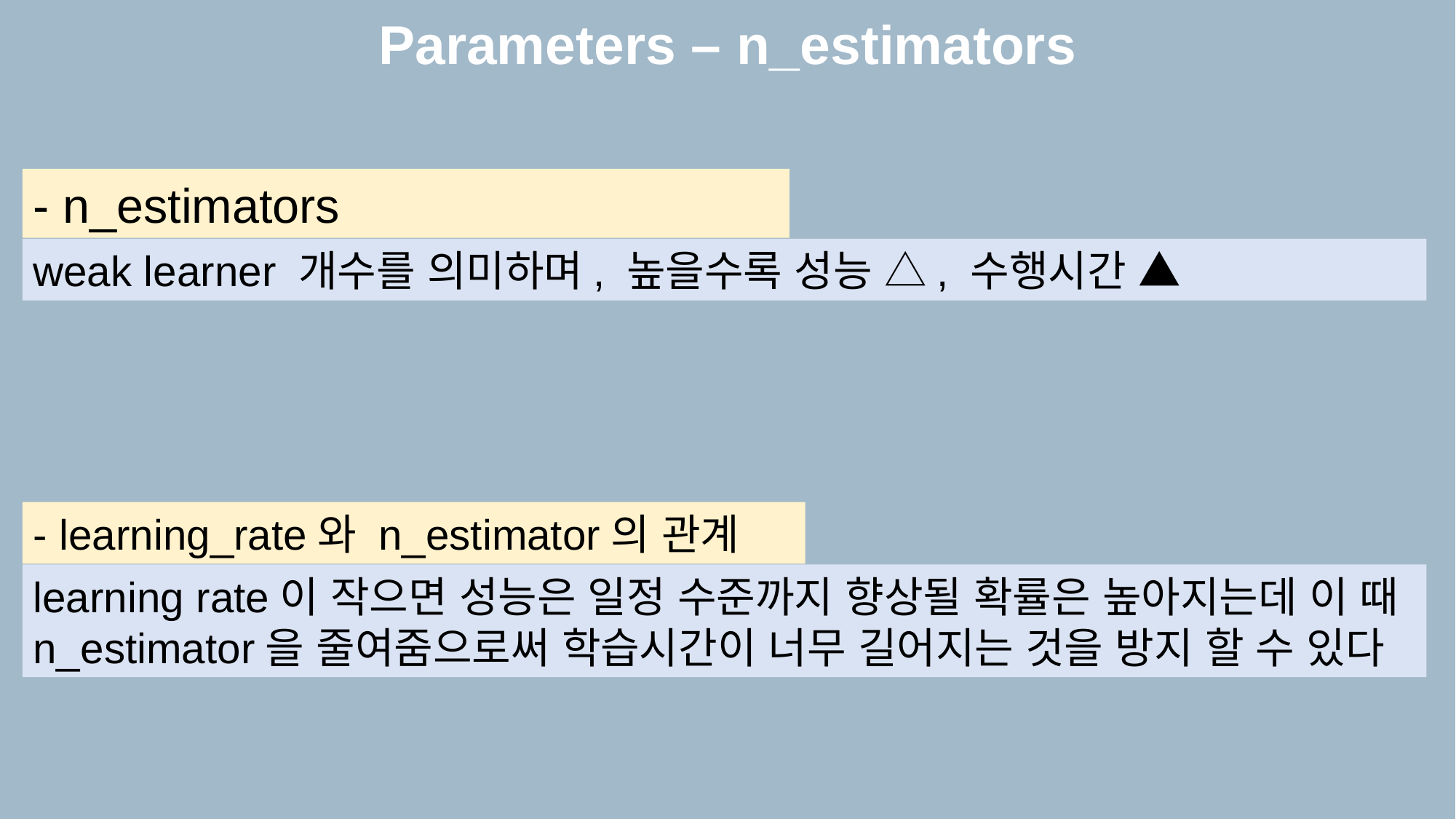

Parameters – n_estimators
- n_estimators
weak learner 개수를 의미하며, 높을수록 성능 △, 수행시간 ▲
- learning_rate와 n_estimator의 관계
learning rate이 작으면 성능은 일정 수준까지 향상될 확률은 높아지는데 이 때 n_estimator을 줄여줌으로써 학습시간이 너무 길어지는 것을 방지 할 수 있다